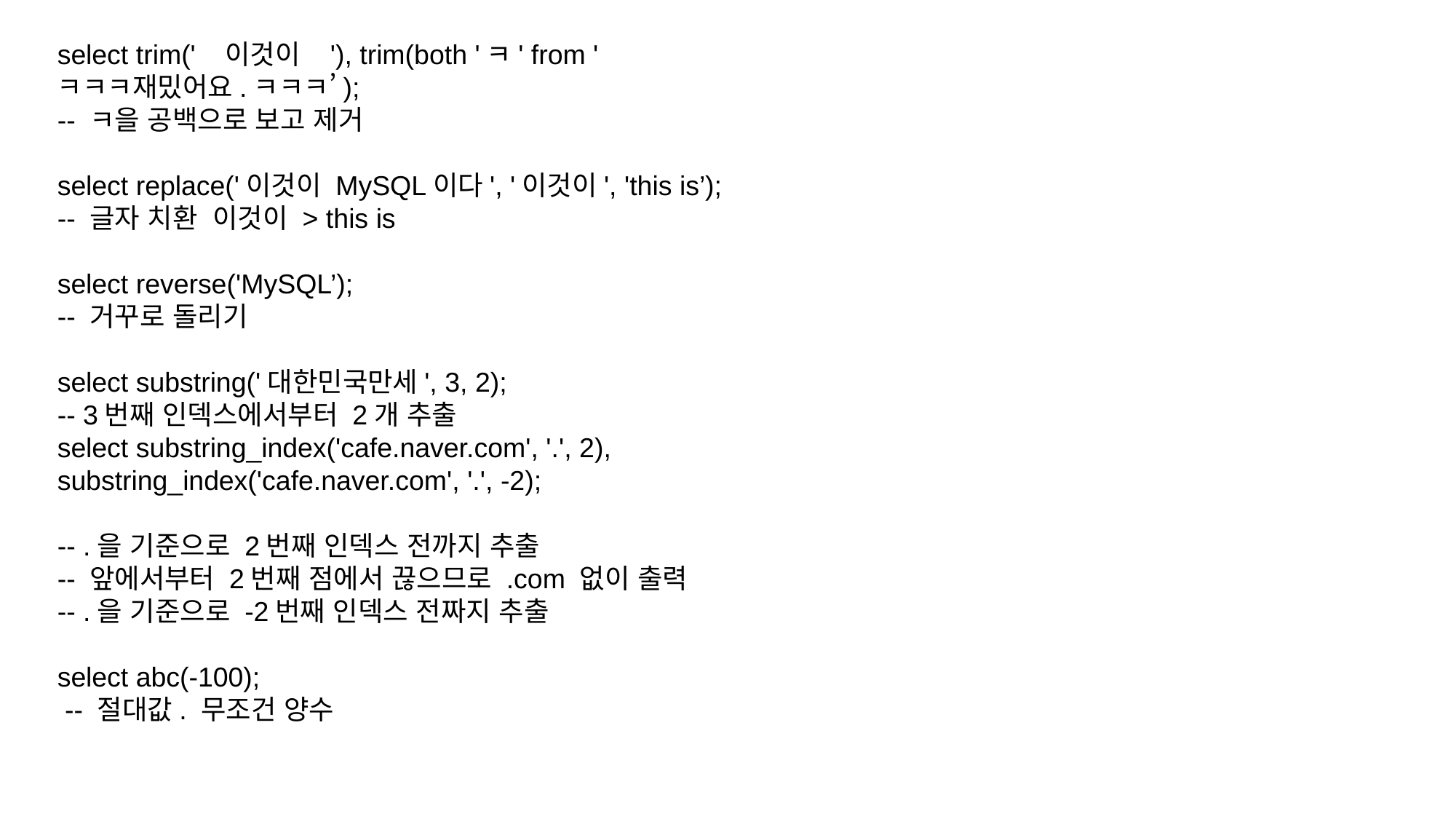

select trim('   이것이   '), trim(both 'ㅋ' from 'ㅋㅋㅋ재밌어요.ㅋㅋㅋ’);
-- ㅋ을 공백으로 보고 제거

select replace('이것이 MySQL이다', '이것이', 'this is’);
-- 글자 치환  이것이 > this is

select reverse('MySQL’);
-- 거꾸로 돌리기

select substring('대한민국만세', 3, 2);
-- 3번째 인덱스에서부터 2개 추출
select substring_index('cafe.naver.com', '.', 2), substring_index('cafe.naver.com', '.', -2);

-- .을 기준으로 2번째 인덱스 전까지 추출
-- 앞에서부터 2번째 점에서 끊으므로 .com 없이 출력
-- .을 기준으로 -2번째 인덱스 전짜지 추출

select abc(-100);
 -- 절대값. 무조건 양수